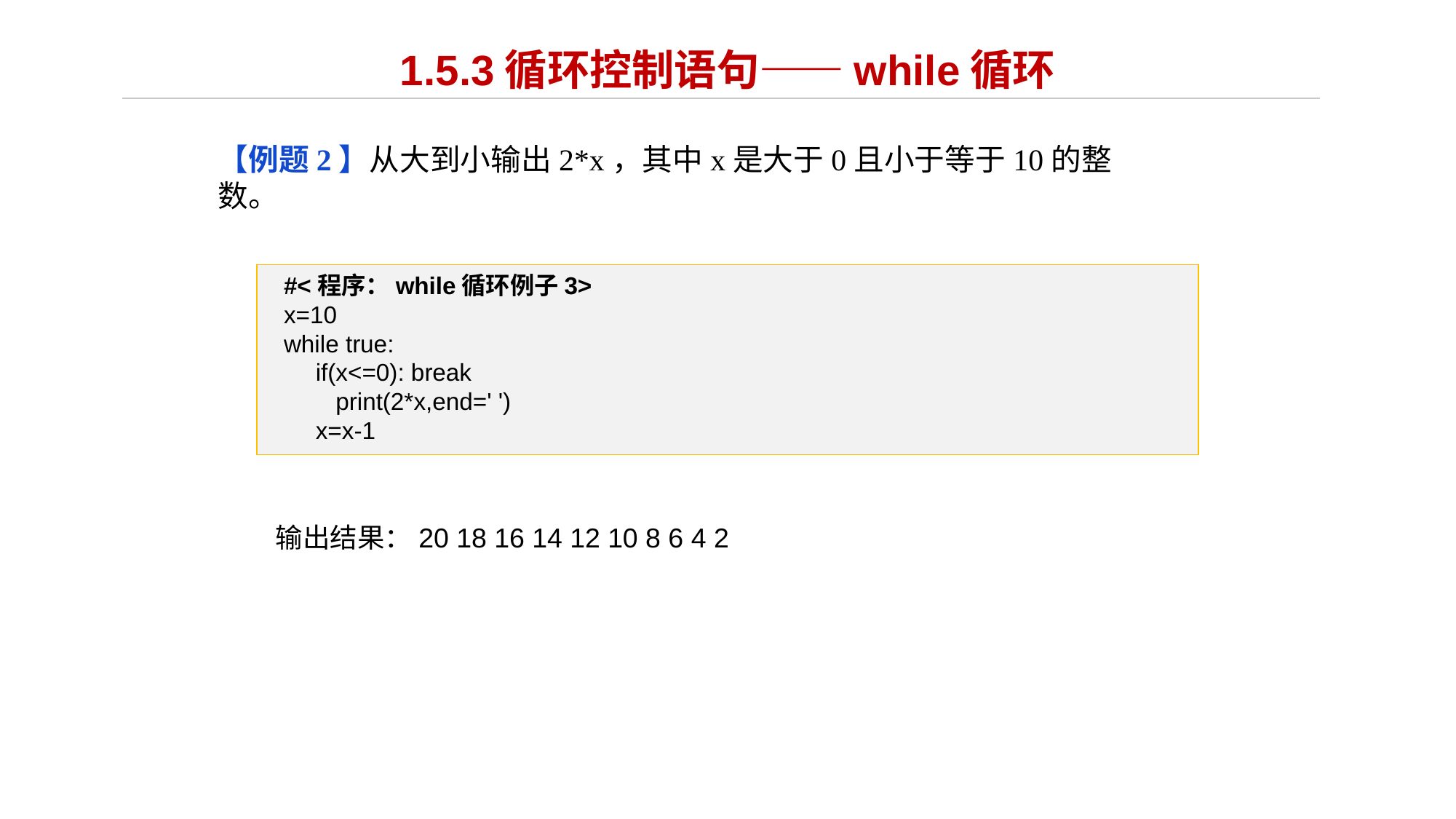

# 1.5.3循环控制语句——while循环
【例题2】从大到小输出2*x，其中x是大于0且小于等于10的整数。
#<程序：while循环例子3>
x=10
while true:
if(x<=0): break
   print(2*x,end=' ')
x=x-1

输出结果：20 18 16 14 12 10 8 6 4 2